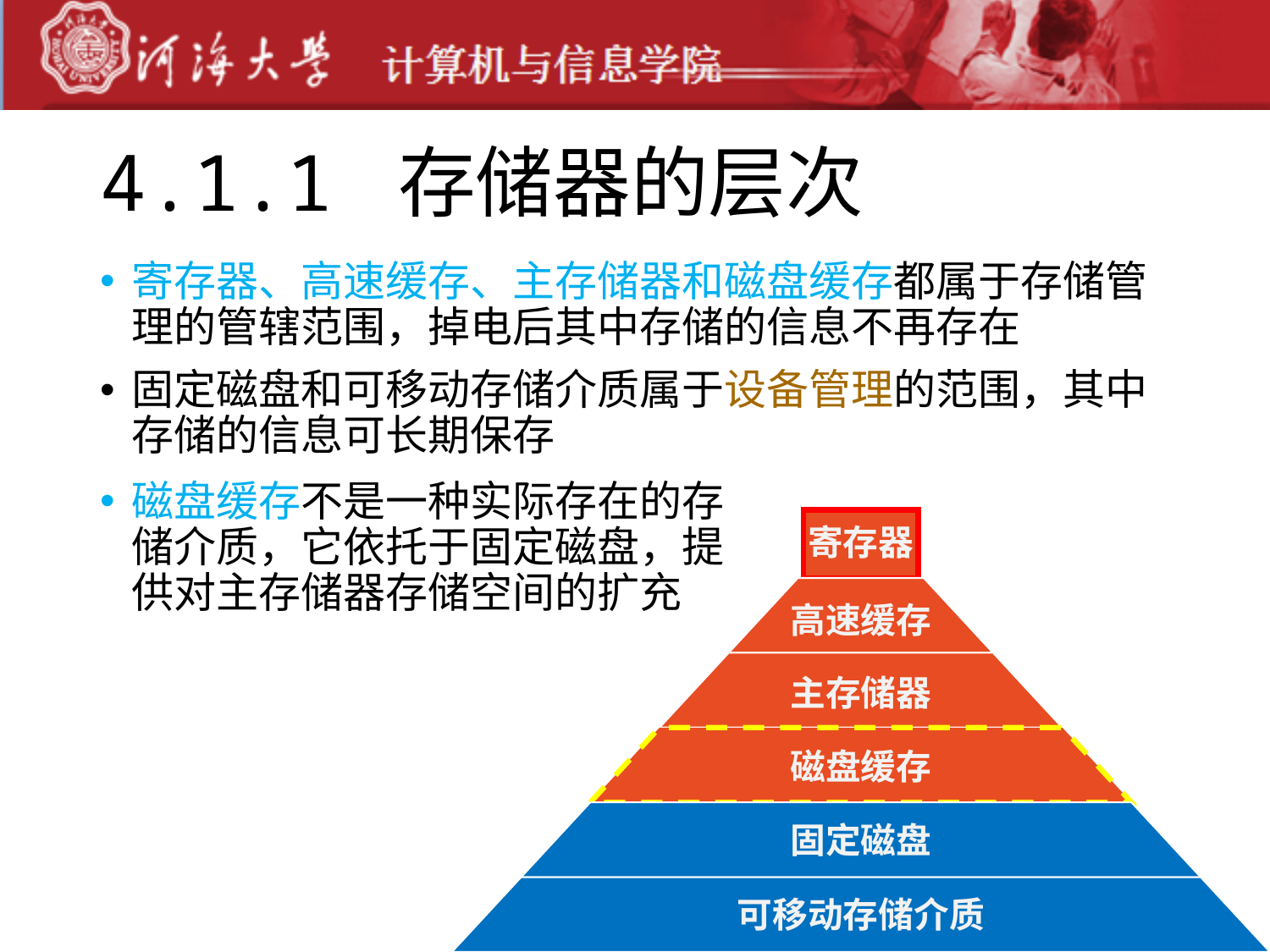

# 4.1.1 存储器的层次
寄存器、高速缓存、主存储器和磁盘缓存都属于存储管理的管辖范围，掉电后其中存储的信息不再存在
固定磁盘和可移动存储介质属于设备管理的范围，其中存储的信息可长期保存

磁盘缓存不是一种实际存在的存储介质，它依托于固定磁盘，提供对主存储器存储空间的扩充
寄存器
高速缓存
主存储器
磁盘缓存
固定磁盘
可移动存储介质